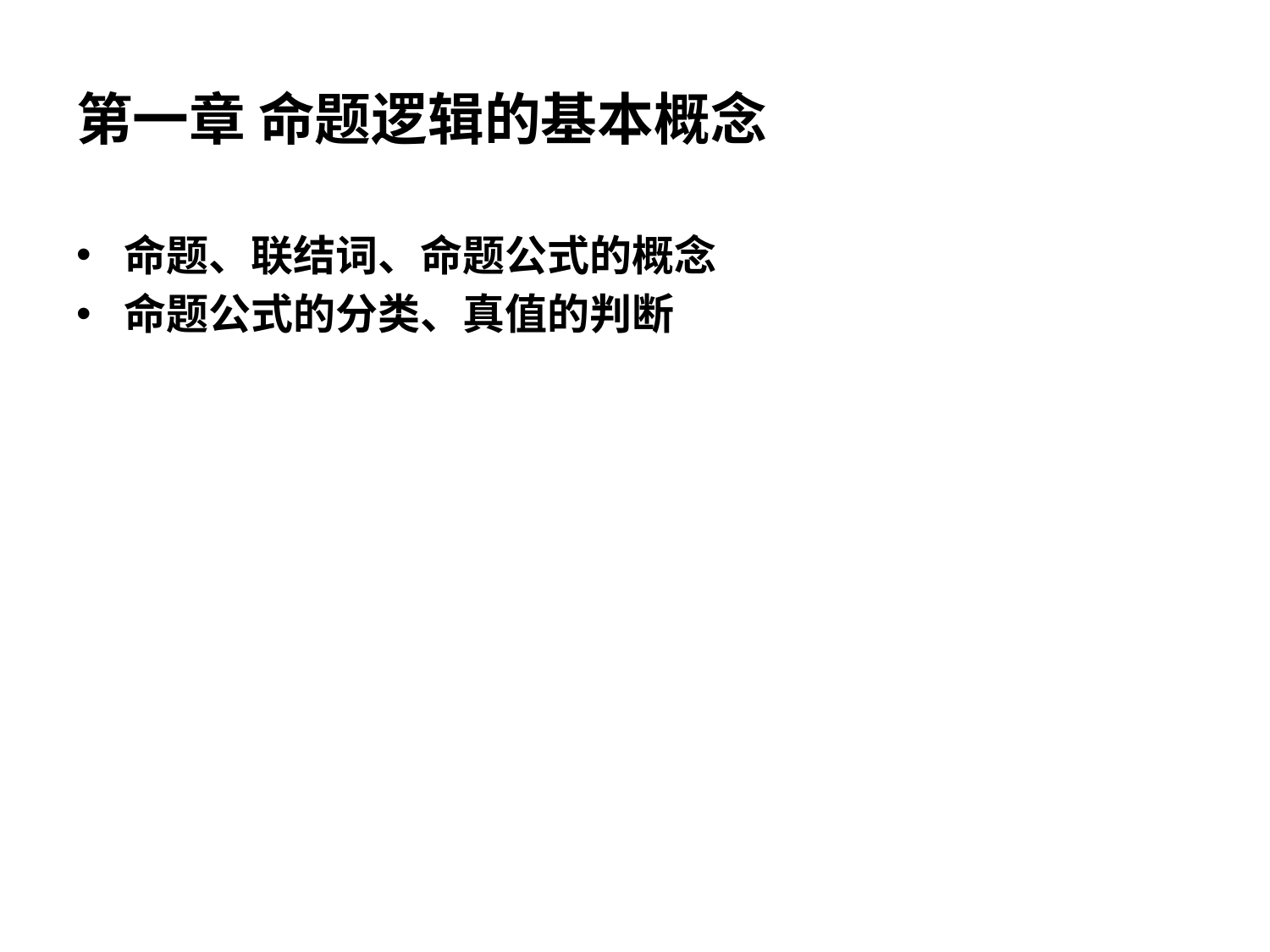

# 第一章 命题逻辑的基本概念
命题、联结词、命题公式的概念
命题公式的分类、真值的判断